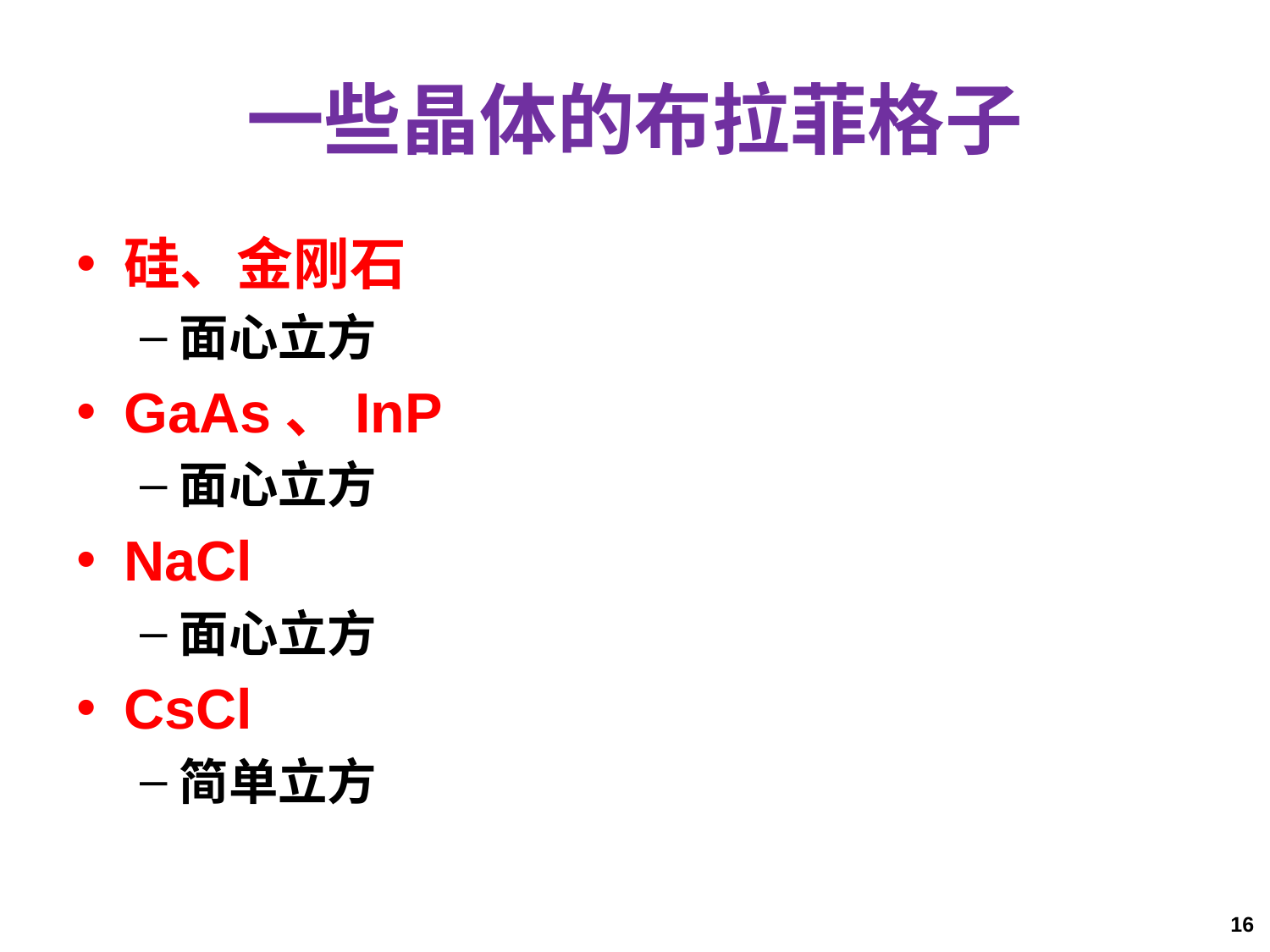

# 一些晶体的布拉菲格子
硅、金刚石
面心立方
GaAs、InP
面心立方
NaCl
面心立方
CsCl
简单立方
16